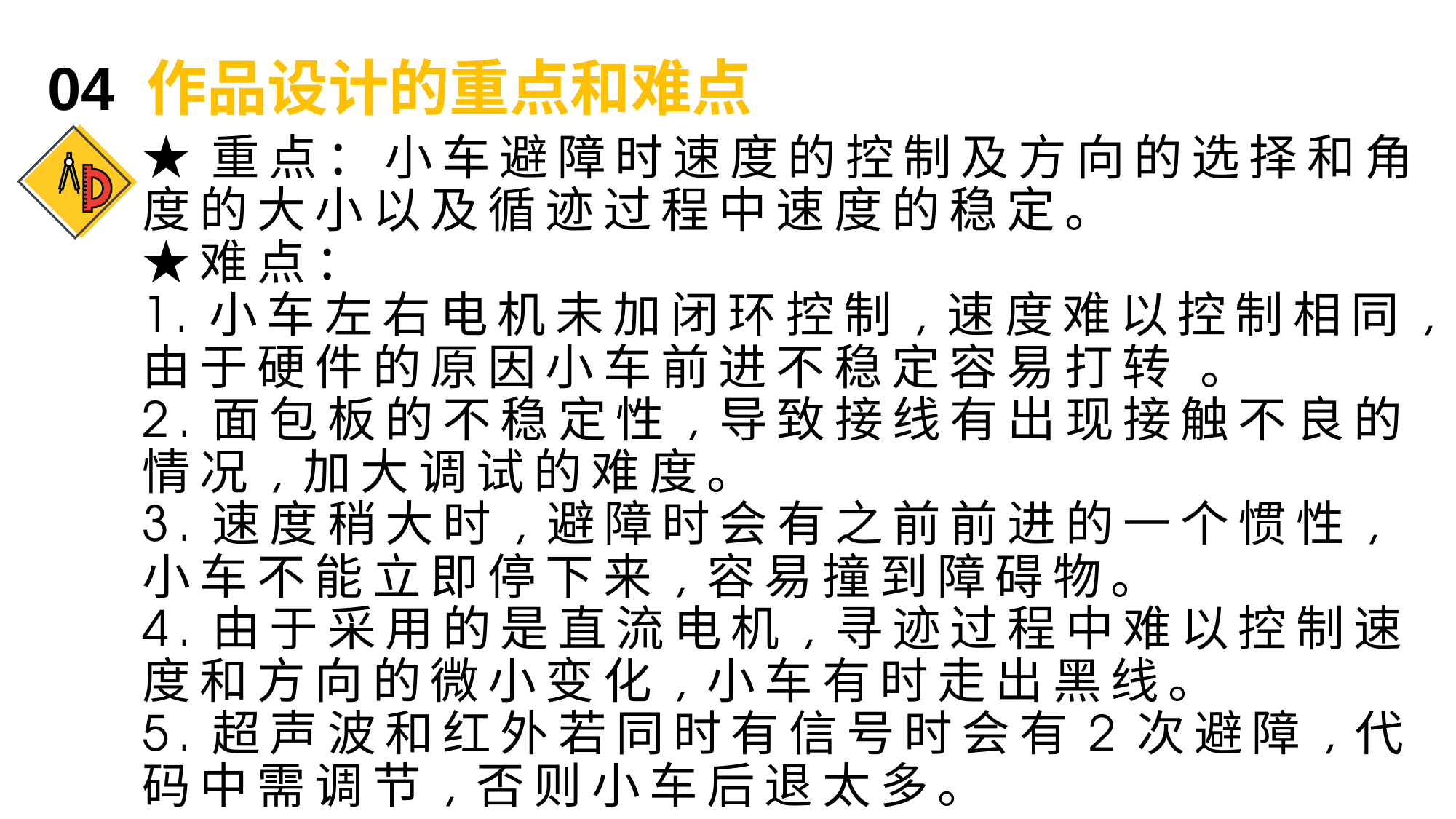

04 作品设计的重点和难点
# ★重点：小车避障时速度的控制及方向的选择和角度的大小以及循迹过程中速度的稳定。 ★难点： 1.小车左右电机未加闭环控制,速度难以控制相同,由于硬件的原因小车前进不稳定容易打转 。 2.面包板的不稳定性,导致接线有出现接触不良的情况,加大调试的难度。 3.速度稍大时,避障时会有之前前进的一个惯性,小车不能立即停下来,容易撞到障碍物。 4.由于采用的是直流电机,寻迹过程中难以控制速度和方向的微小变化,小车有时走出黑线。 5.超声波和红外若同时有信号时会有2次避障,代码中需调节,否则小车后退太多。